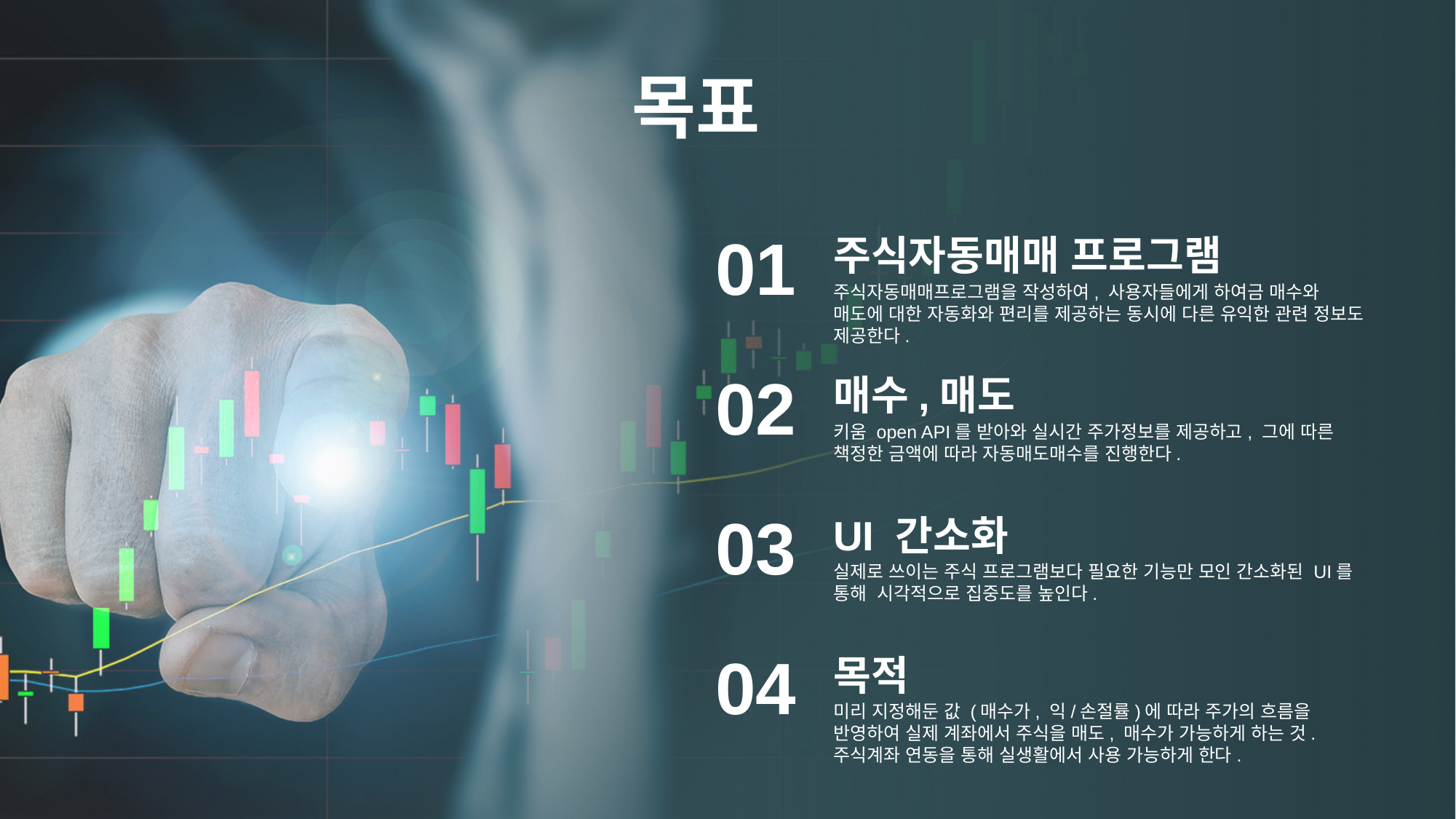

목표
01
주식자동매매 프로그램
주식자동매매프로그램을 작성하여, 사용자들에게 하여금 매수와 매도에 대한 자동화와 편리를 제공하는 동시에 다른 유익한 관련 정보도 제공한다.
02
매수,매도
키움 open API를 받아와 실시간 주가정보를 제공하고, 그에 따른 책정한 금액에 따라 자동매도매수를 진행한다.
03
UI 간소화
실제로 쓰이는 주식 프로그램보다 필요한 기능만 모인 간소화된 UI를 통해  시각적으로 집중도를 높인다.
04
목적
미리 지정해둔 값 (매수가, 익/손절률)에 따라 주가의 흐름을 반영하여 실제 계좌에서 주식을 매도, 매수가 가능하게 하는 것. 주식계좌 연동을 통해 실생활에서 사용 가능하게 한다.